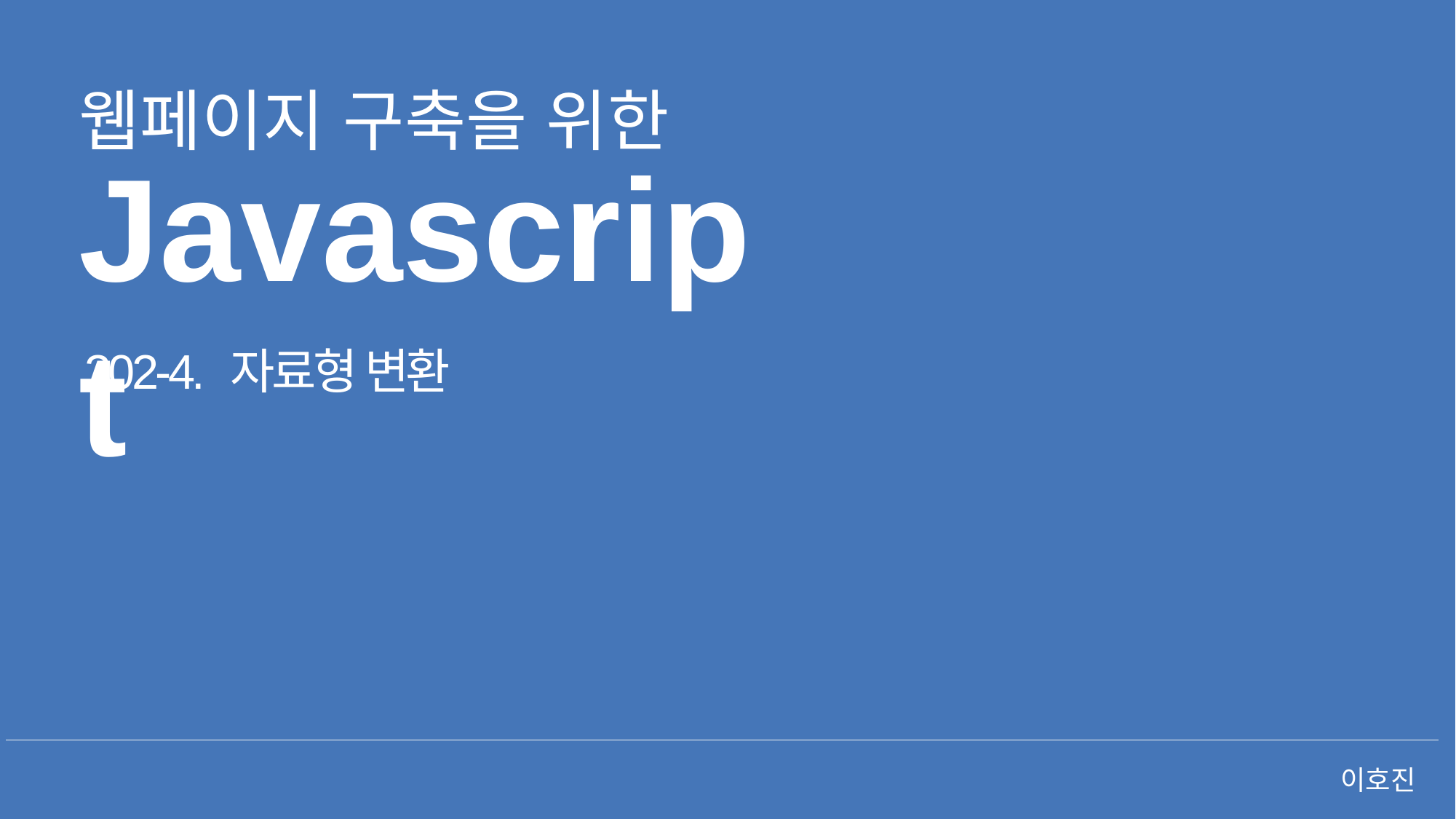

웹페이지 구축을 위한
Javascript
302-4. 자료형 변환
이호진